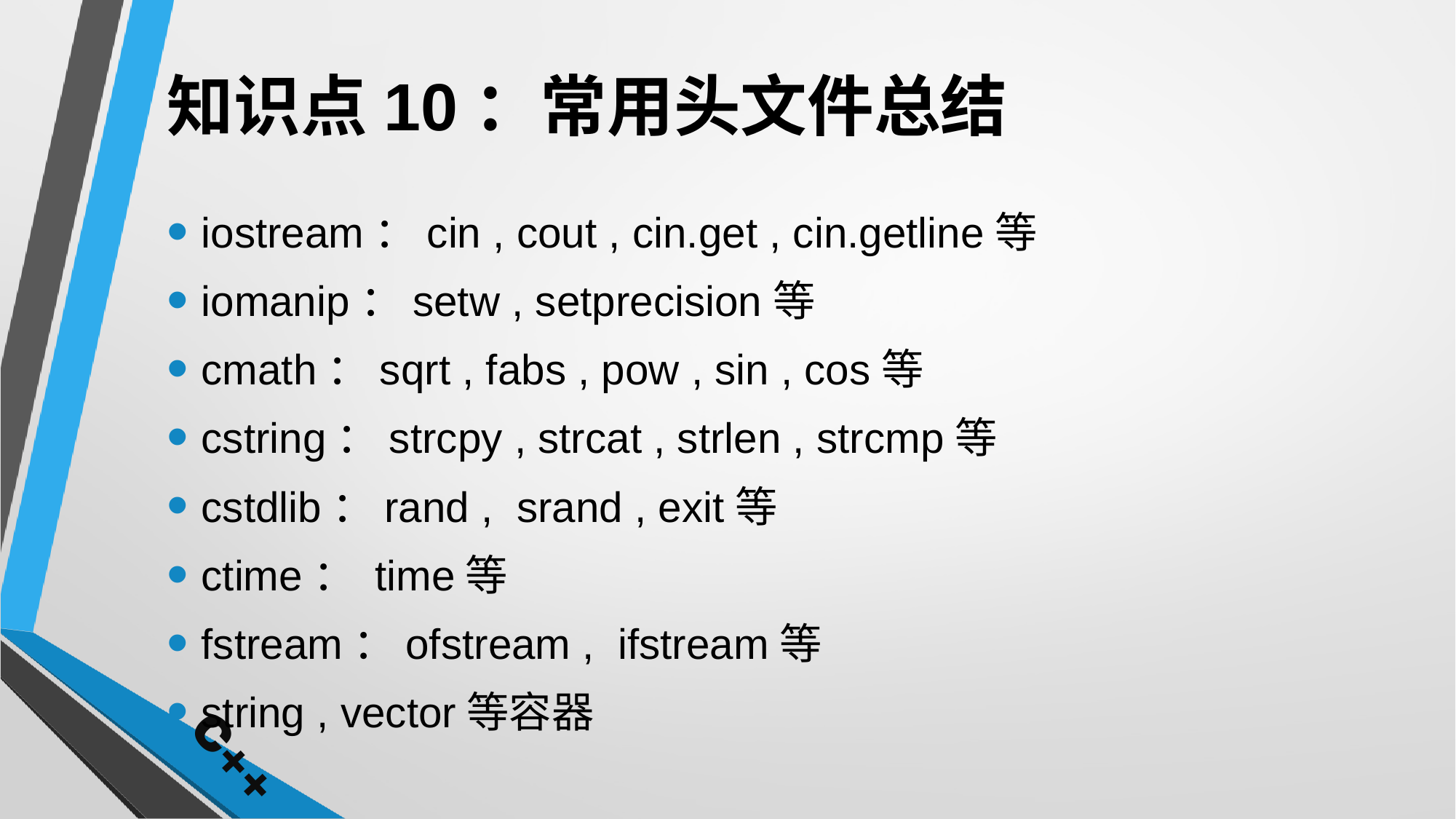

# 知识点10：常用头文件总结
iostream：cin , cout , cin.get , cin.getline等
iomanip：setw , setprecision等
cmath：sqrt , fabs , pow , sin , cos等
cstring：strcpy , strcat , strlen , strcmp等
cstdlib：rand ,  srand , exit等
ctime： time等
fstream：ofstream ,  ifstream等
string , vector等容器